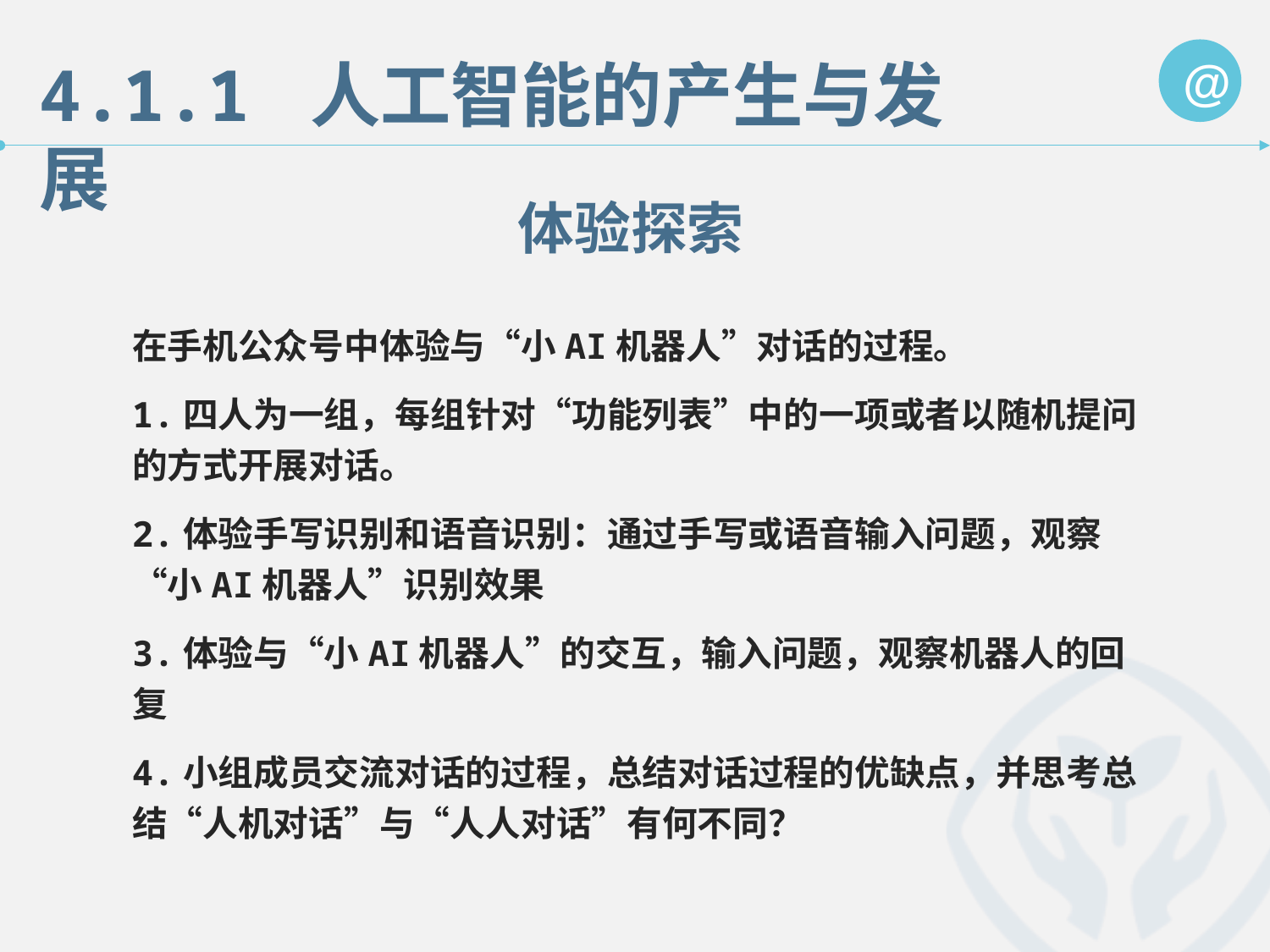

@
4.1.1 人工智能的产生与发展
体验探索
在手机公众号中体验与“小AI机器人”对话的过程。
1.四人为一组，每组针对“功能列表”中的一项或者以随机提问的方式开展对话。
2.体验手写识别和语音识别：通过手写或语音输入问题，观察“小AI机器人”识别效果
3.体验与“小AI机器人”的交互，输入问题，观察机器人的回复
4.小组成员交流对话的过程，总结对话过程的优缺点，并思考总结“人机对话”与“人人对话”有何不同？